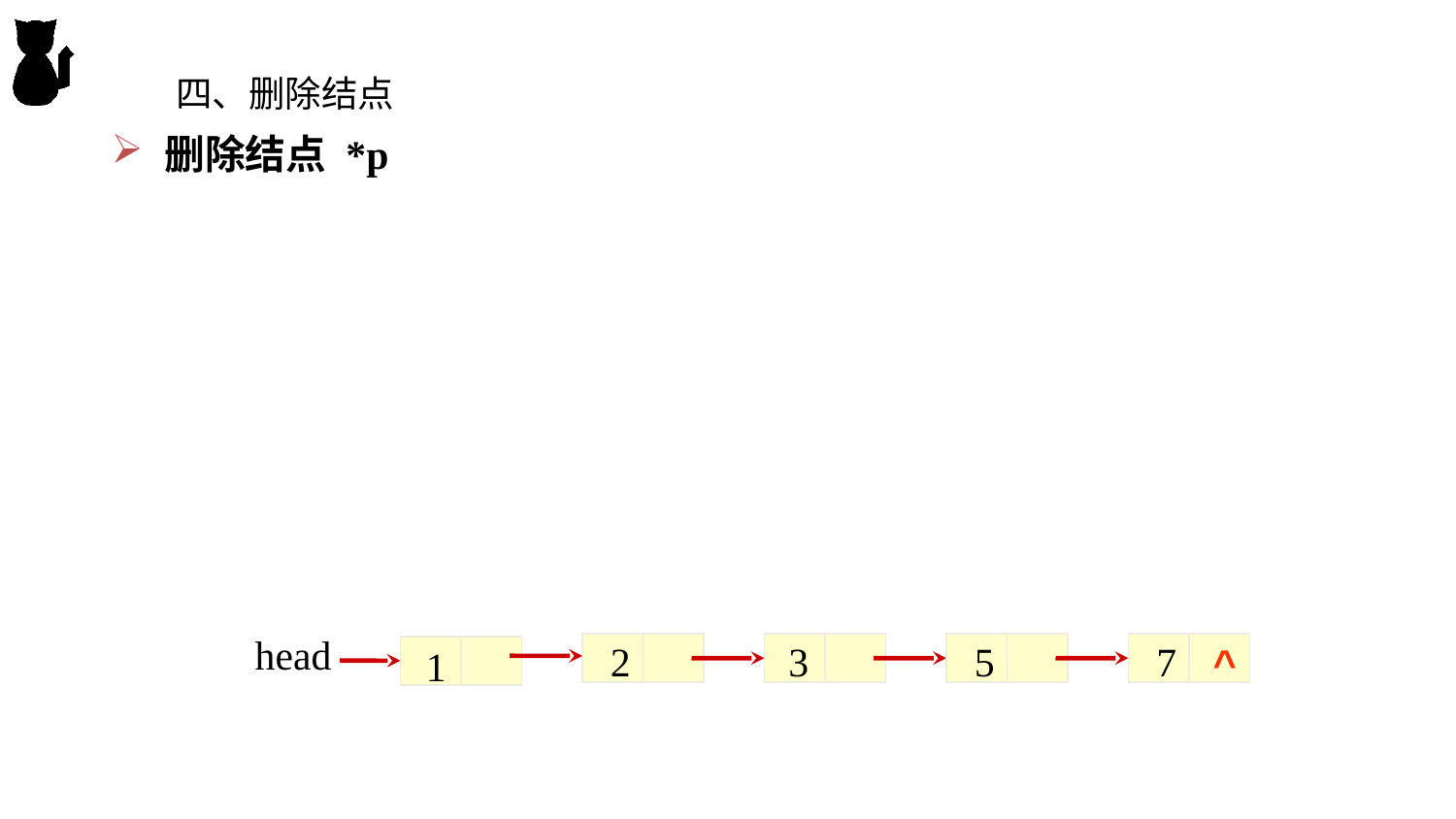

四、删除结点

 删除结点 *p
head
2

3
5
7

^
1